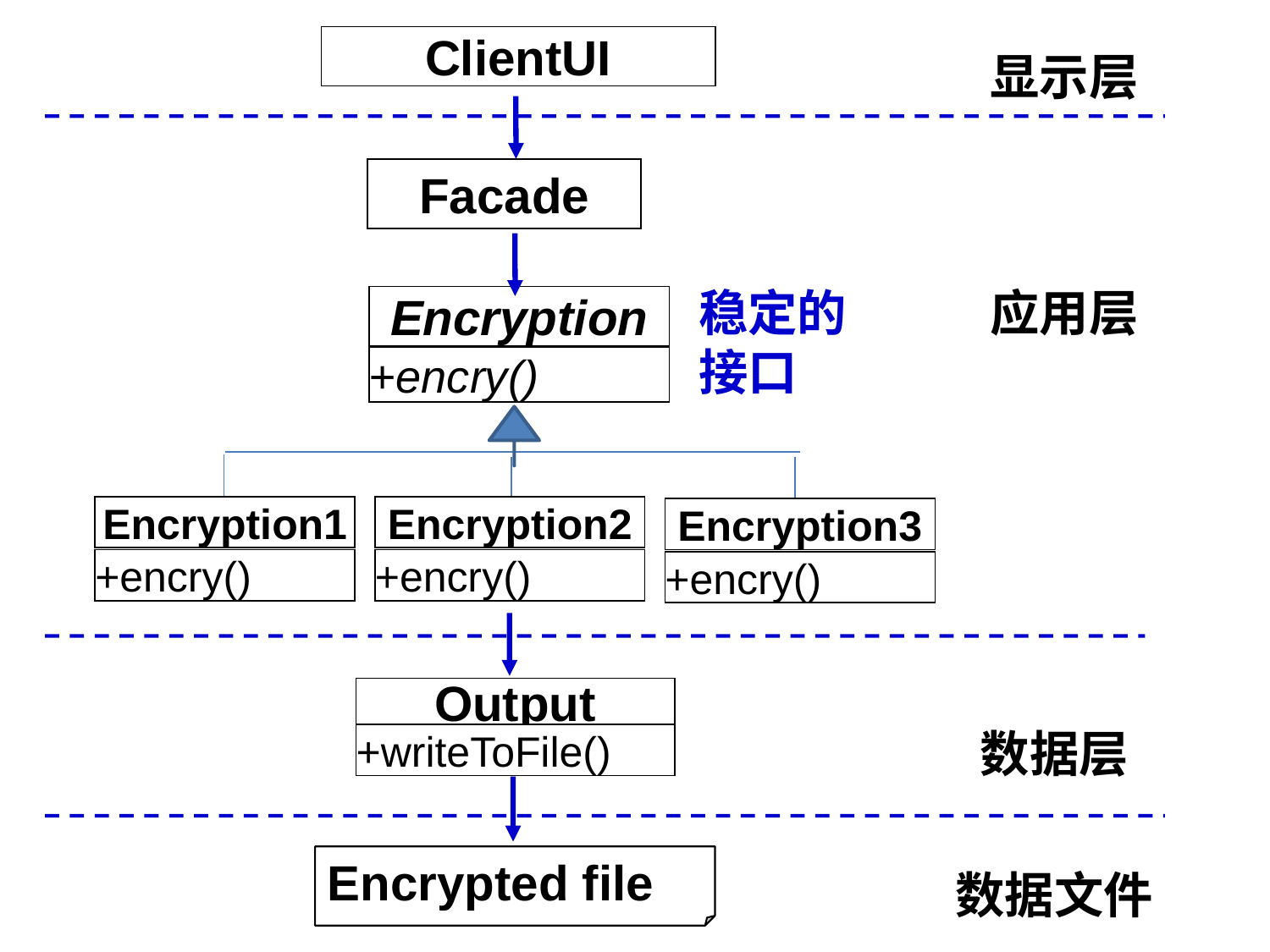

ClientUI
显示层

Facade

稳定的
接口
应用层
Encryption
+encry()

Encryption1
Encryption2
Encryption3
+encry()
+encry()
+encry()

Output
数据层
+writeToFile()

Encrypted file
数据文件